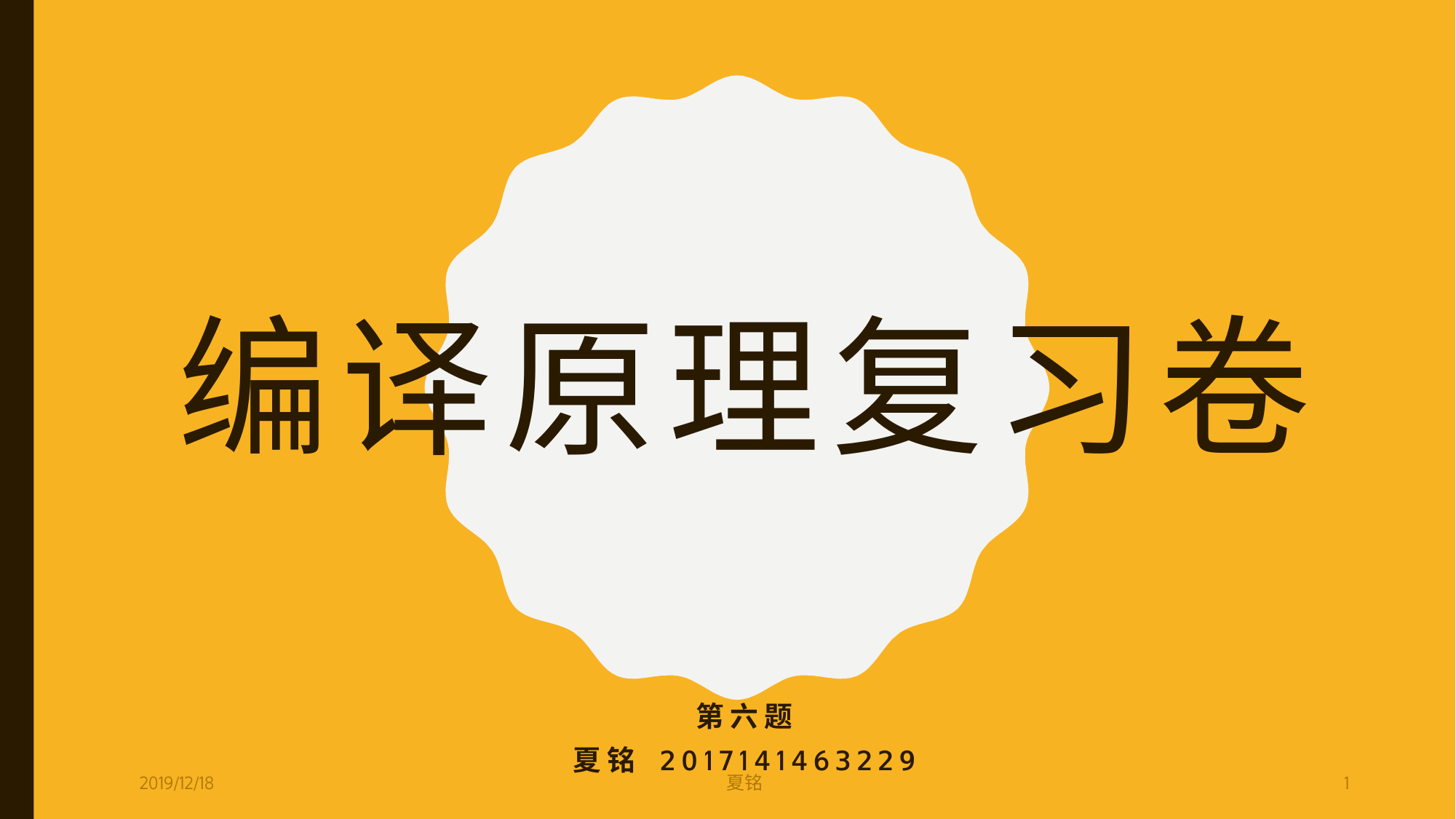

# 编译原理复习卷
第六题
夏铭 2017141463229
2019/12/18
夏铭
1